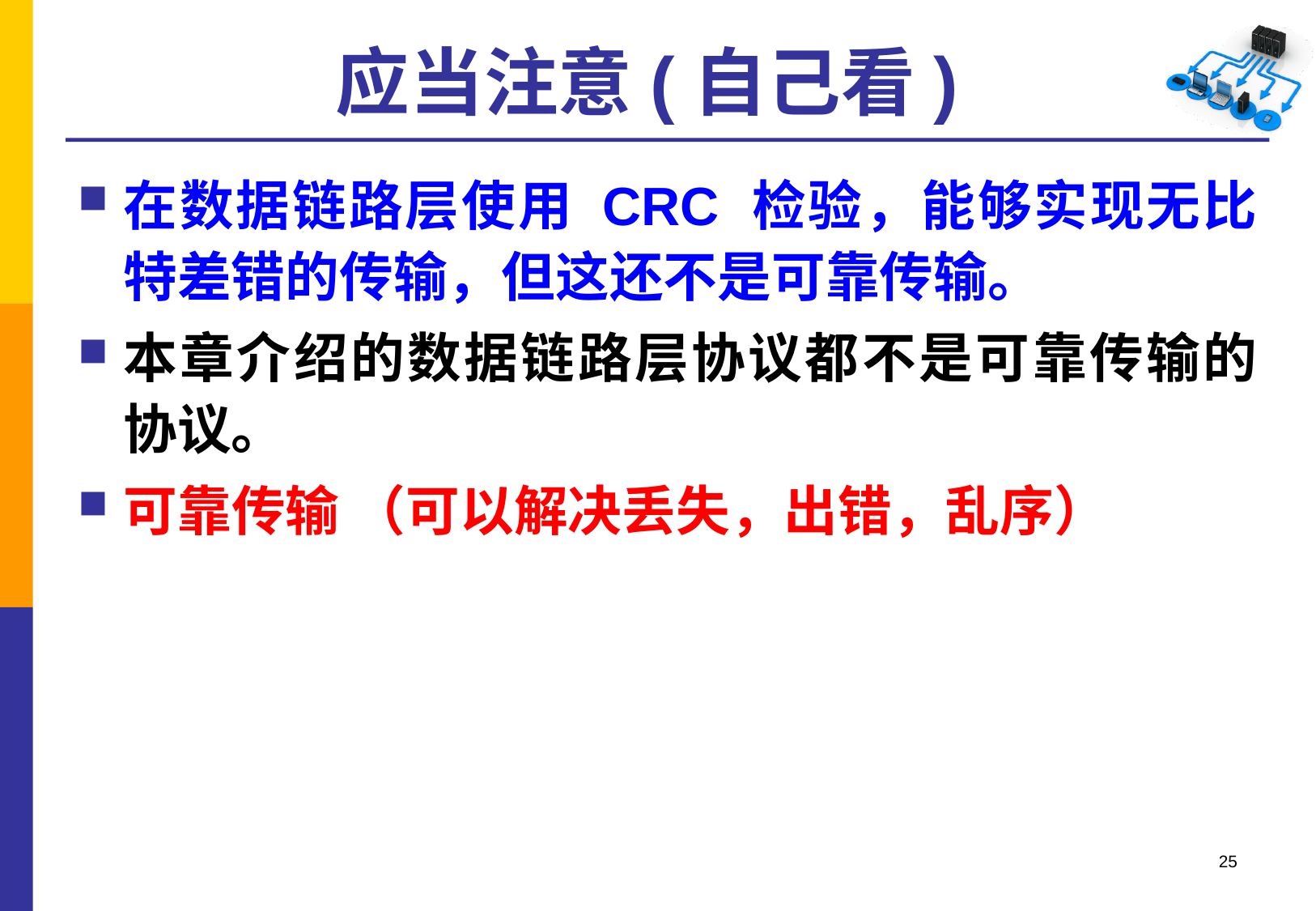

# 应当注意(自己看)
在数据链路层使用 CRC 检验，能够实现无比特差错的传输，但这还不是可靠传输。
本章介绍的数据链路层协议都不是可靠传输的协议。
可靠传输 （可以解决丢失，出错，乱序）

25